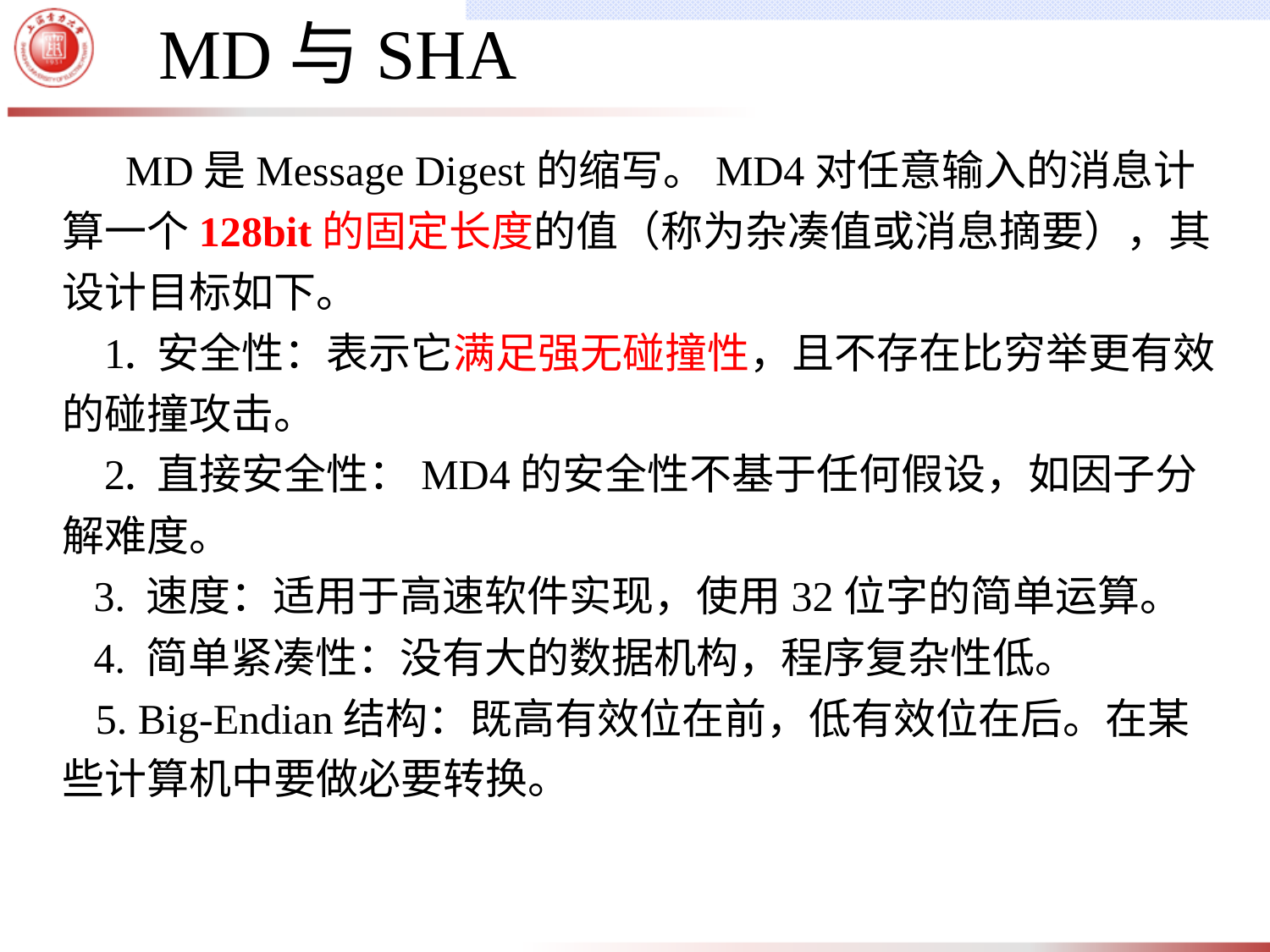

MD与SHA
      MD是Message Digest的缩写。MD4对任意输入的消息计算一个128bit的固定长度的值（称为杂凑值或消息摘要），其设计目标如下。
    1. 安全性：表示它满足强无碰撞性，且不存在比穷举更有效的碰撞攻击。
    2. 直接安全性：MD4的安全性不基于任何假设，如因子分解难度。
   3. 速度：适用于高速软件实现，使用32位字的简单运算。
   4. 简单紧凑性：没有大的数据机构，程序复杂性低。
   5. Big-Endian结构：既高有效位在前，低有效位在后。在某些计算机中要做必要转换。